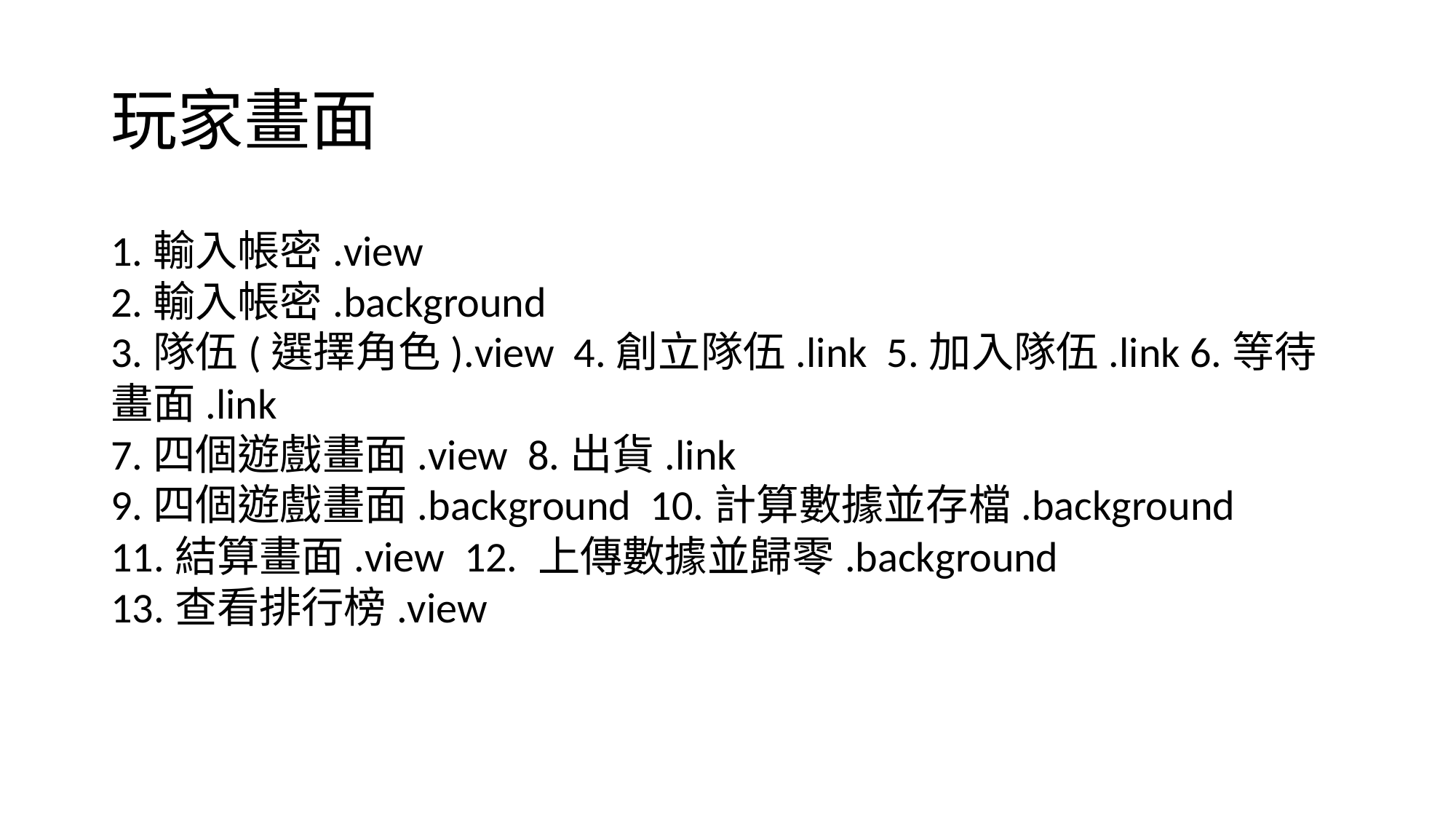

玩家畫面
1.輸入帳密.view
2.輸入帳密.background
3.隊伍(選擇角色).view  4.創立隊伍.link  5.加入隊伍.link 6.等待畫面.link
7.四個遊戲畫面.view  8.出貨.link
9.四個遊戲畫面.background  10.計算數據並存檔.background
11.結算畫面.view  12. 上傳數據並歸零.background
13.查看排行榜.view